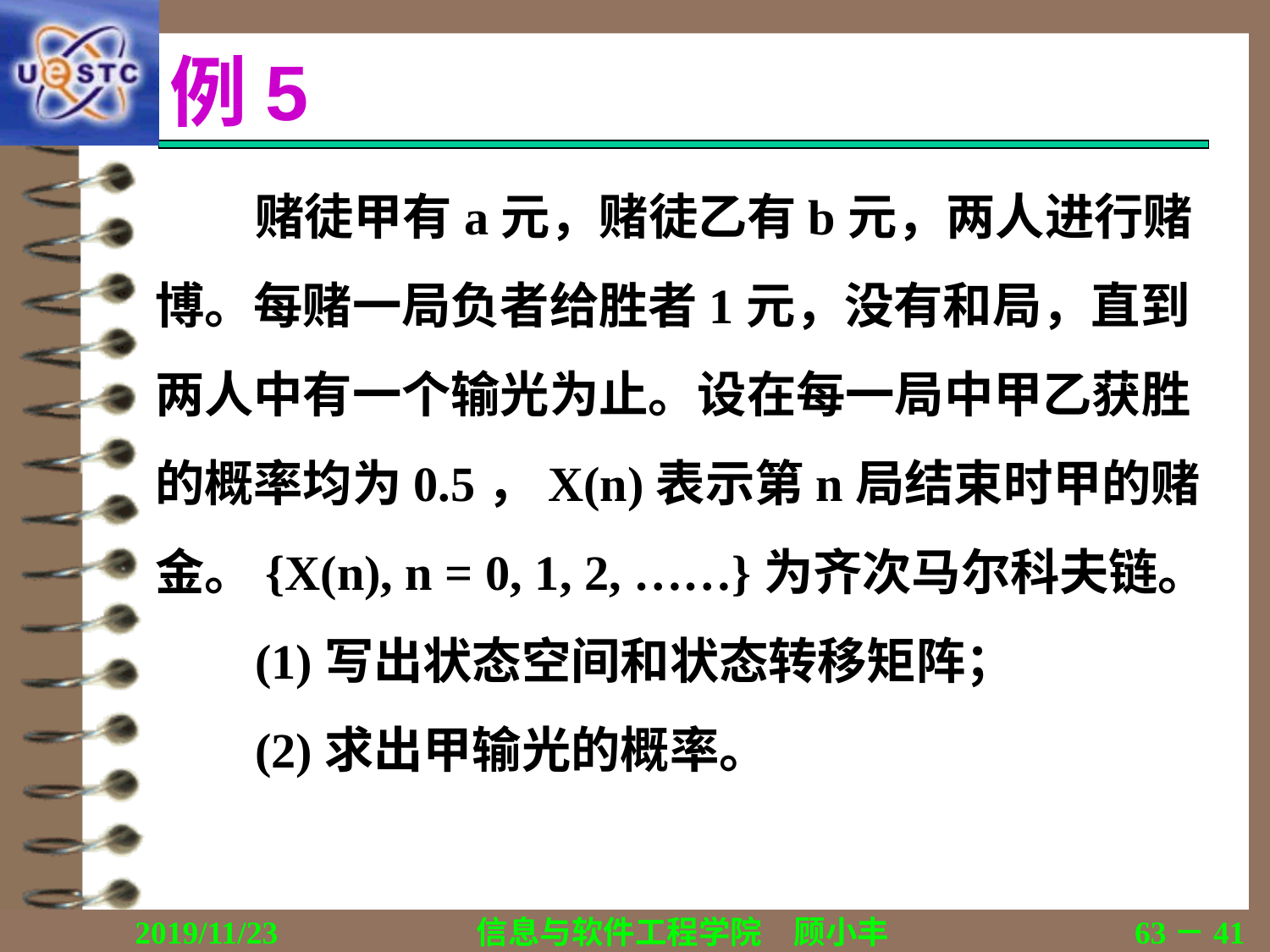

# 例5
赌徒甲有a元，赌徒乙有b元，两人进行赌博。每赌一局负者给胜者1元，没有和局，直到两人中有一个输光为止。设在每一局中甲乙获胜的概率均为0.5，X(n)表示第n局结束时甲的赌金。{X(n), n = 0, 1, 2, ……}为齐次马尔科夫链。
(1)写出状态空间和状态转移矩阵；
(2)求出甲输光的概率。
2019/11/23
信息与软件工程学院　顾小丰
63－41